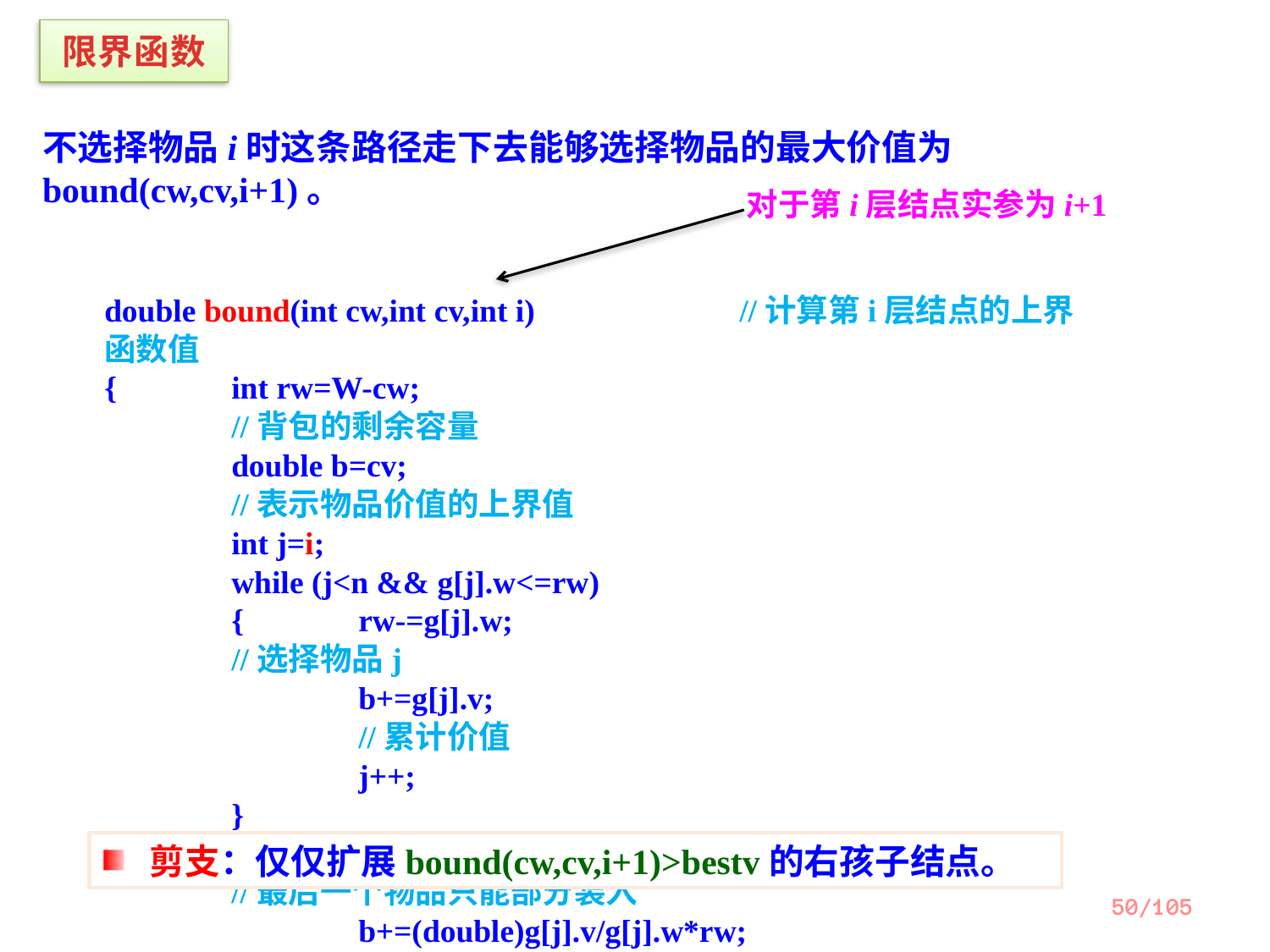

限界函数
不选择物品i时这条路径走下去能够选择物品的最大价值为bound(cw,cv,i+1)。
对于第i层结点实参为i+1
double bound(int cw,int cv,int i)		//计算第i层结点的上界函数值
{    	int rw=W-cw; 						//背包的剩余容量
	double b=cv; 						//表示物品价值的上界值
	int j=i;
	while (j<n && g[j].w<=rw)
	{	rw-=g[j].w; 					//选择物品j
		b+=g[j].v; 						//累计价值
		j++;
	}
	if (j<n) 							//最后一个物品只能部分装入
		b+=(double)g[j].v/g[j].w*rw;
	return b;
}
剪支：仅仅扩展bound(cw,cv,i+1)>bestv的右孩子结点。
50/105